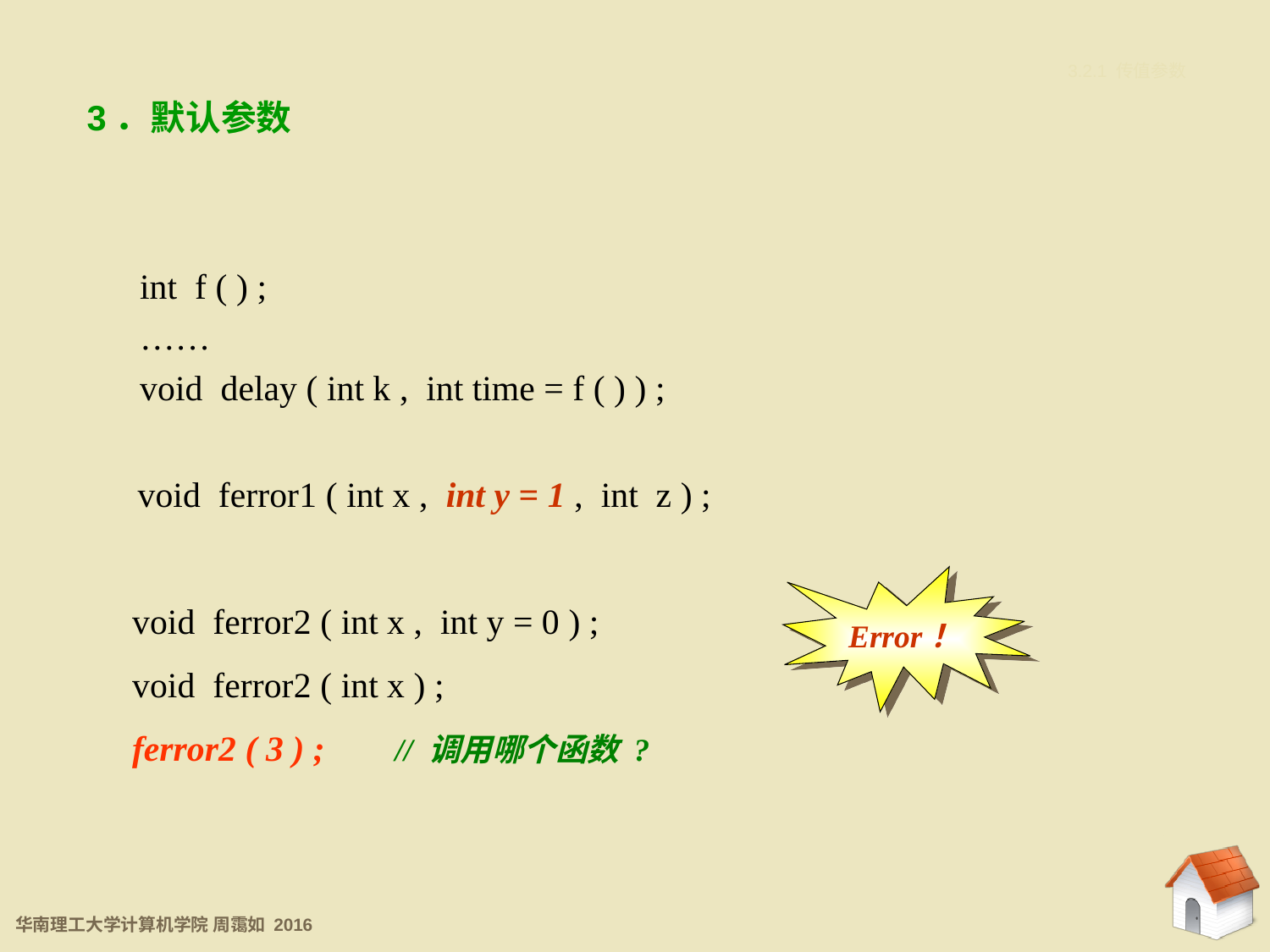

3.2.1 传值参数
3．默认参数
int  f ( ) ;
……
void  delay ( int k ,  int time = f ( ) ) ;
void  ferror1 ( int x ,  int y = 1 ,  int  z ) ;
void  ferror2 ( int x ,  int y = 0 ) ;
void  ferror2 ( int x ) ;
ferror2 ( 3 ) ;	 // 调用哪个函数 ?
Error！